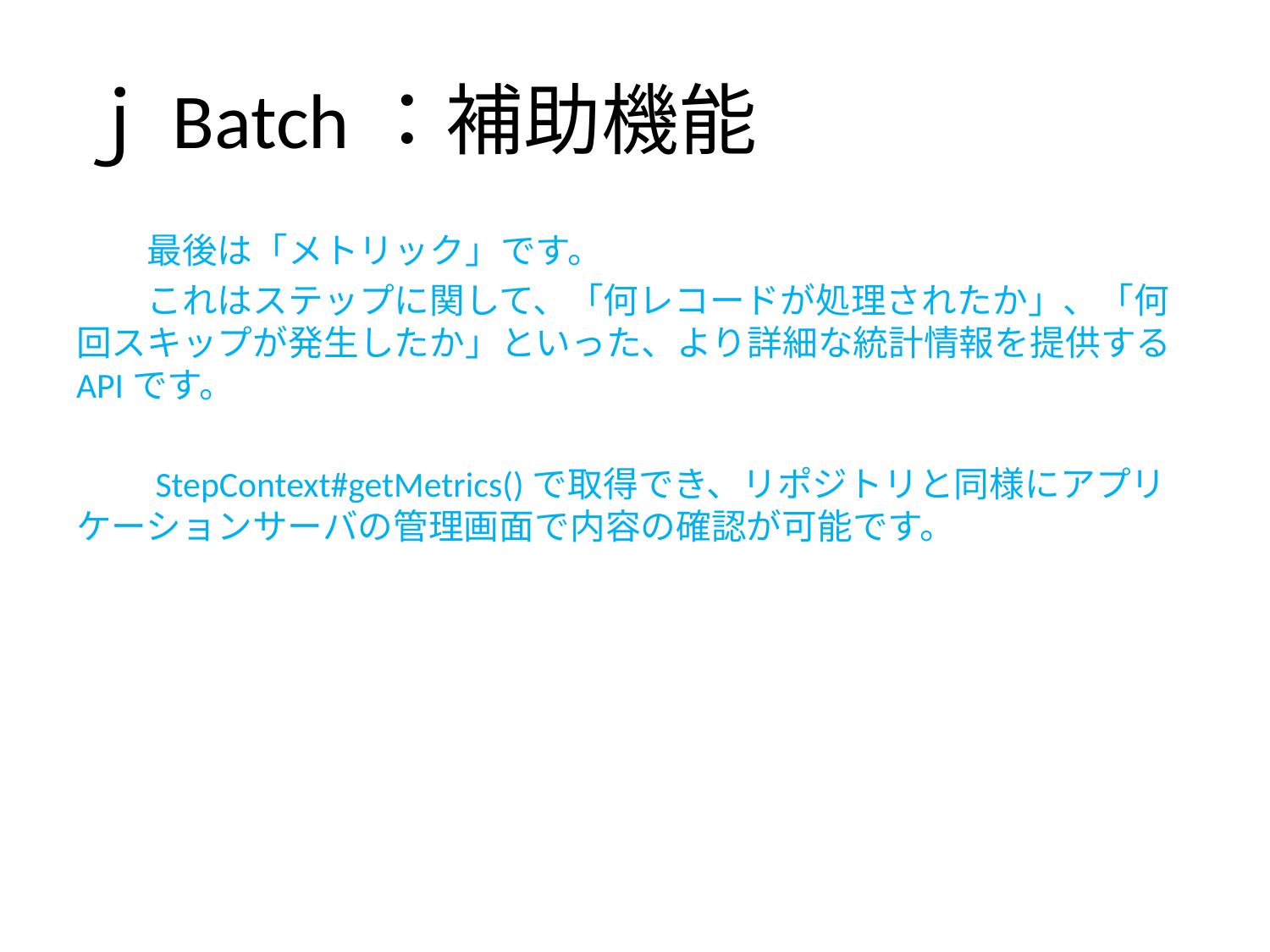

# ｊBatch：補助機能
　　最後は「メトリック」です。
　　これはステップに関して、「何レコードが処理されたか」、「何回スキップが発生したか」といった、より詳細な統計情報を提供するAPIです。

　　StepContext#getMetrics()で取得でき、リポジトリと同様にアプリケーションサーバの管理画面で内容の確認が可能です。